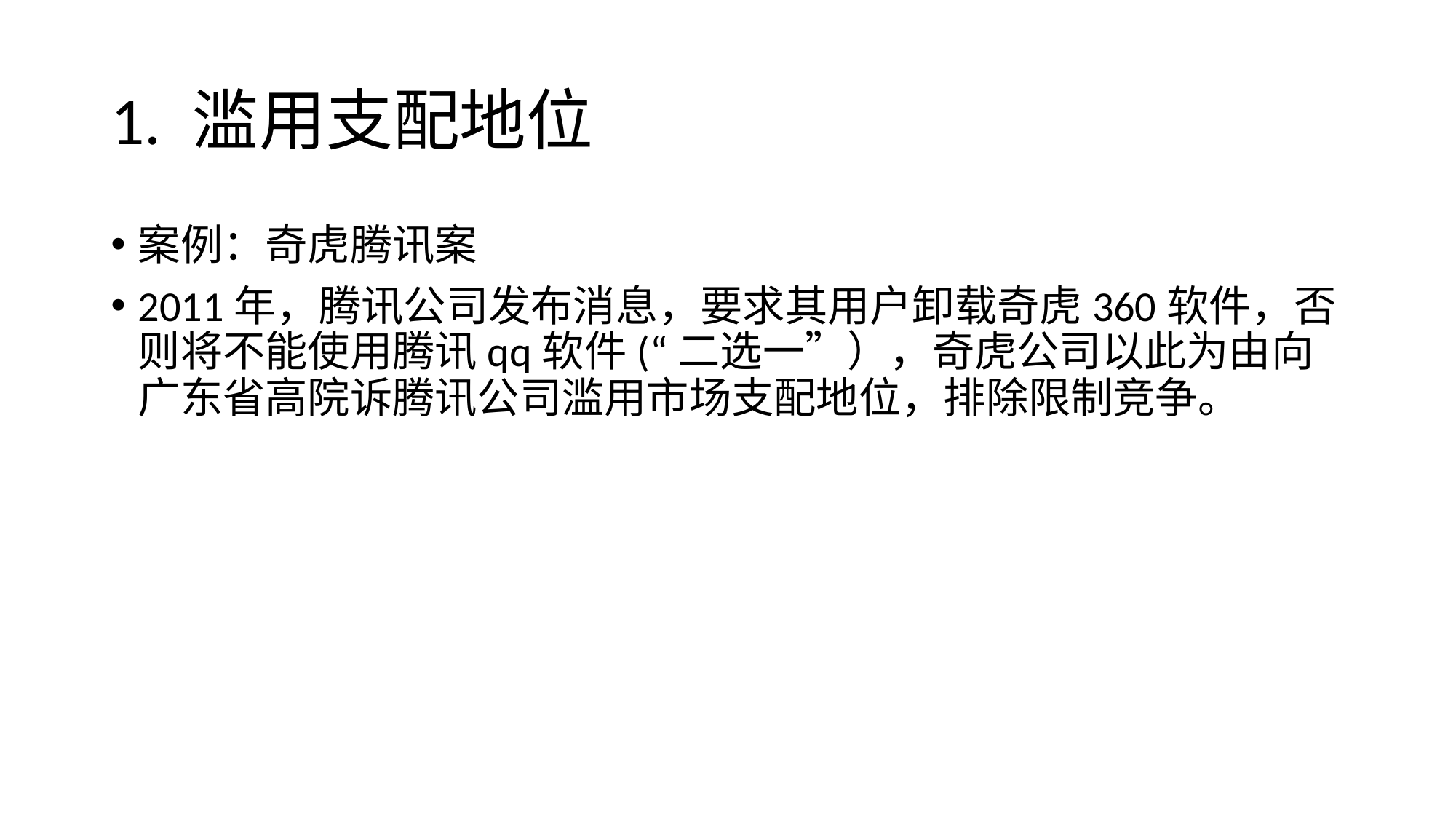

# 1. 滥用支配地位
案例：奇虎腾讯案
2011年，腾讯公司发布消息，要求其用户卸载奇虎360软件，否则将不能使用腾讯qq软件(“二选一”），奇虎公司以此为由向广东省高院诉腾讯公司滥用市场支配地位，排除限制竞争。